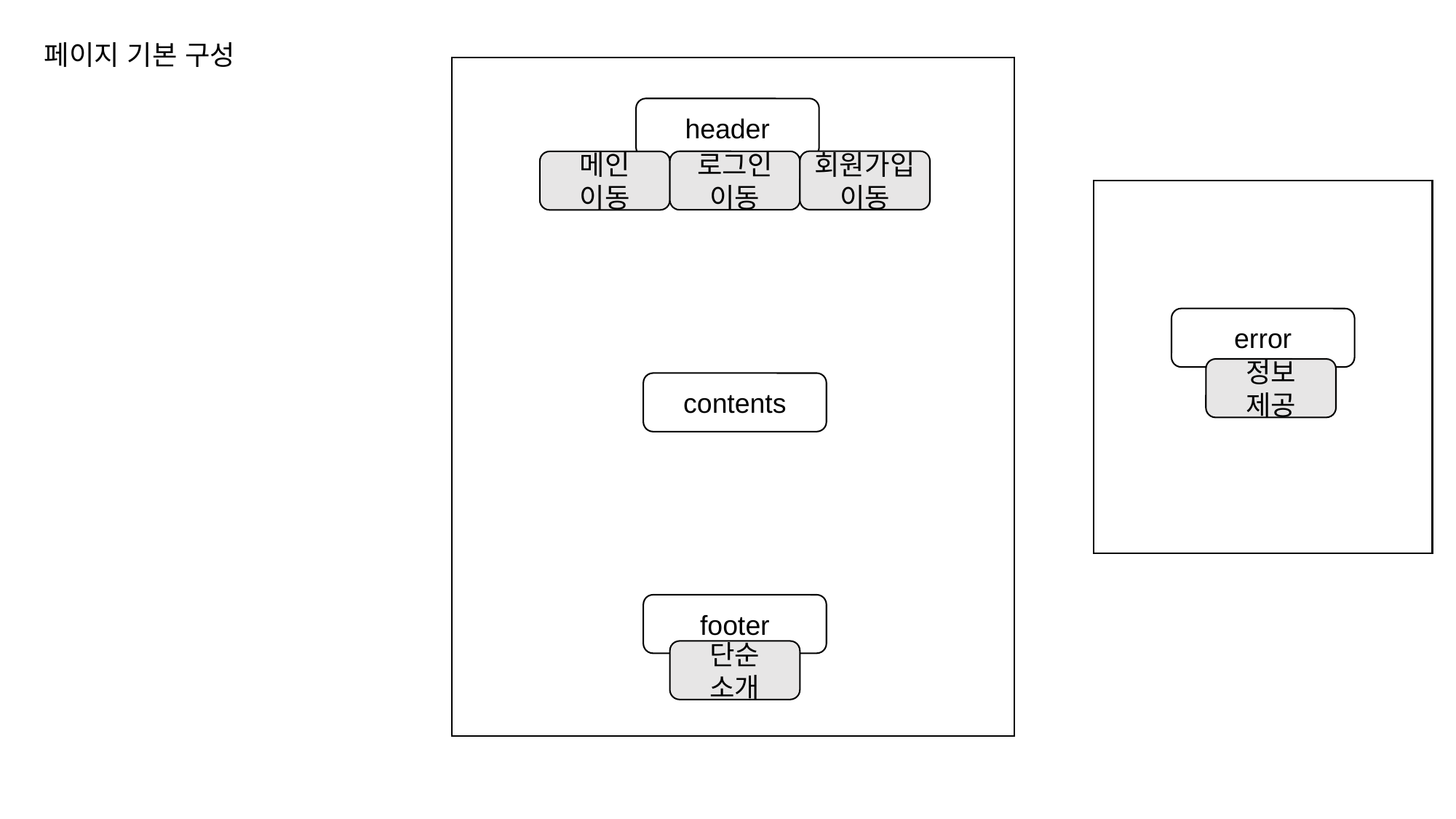

페이지 기본 구성

header
회원가입
이동
로그인
이동
메인
이동

error
정보
제공
contents
footer
단순
소개